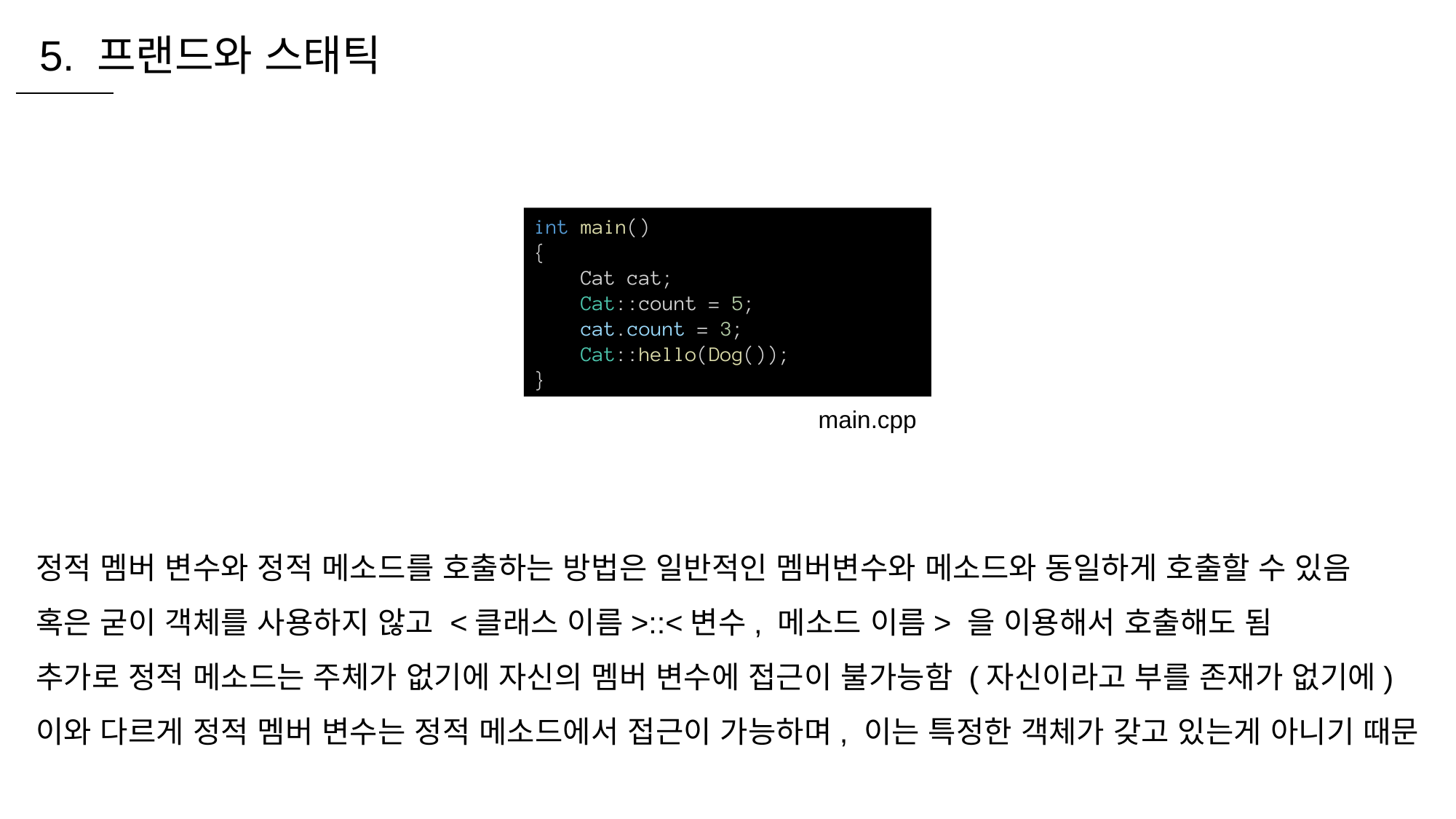

5. 프랜드와 스태틱
int main()
{
    Cat cat;
    Cat::count = 5;
    cat.count = 3;
    Cat::hello(Dog());
}
main.cpp
정적 멤버 변수와 정적 메소드를 호출하는 방법은 일반적인 멤버변수와 메소드와 동일하게 호출할 수 있음
혹은 굳이 객체를 사용하지 않고 <클래스 이름>::<변수, 메소드 이름> 을 이용해서 호출해도 됨
추가로 정적 메소드는 주체가 없기에 자신의 멤버 변수에 접근이 불가능함 (자신이라고 부를 존재가 없기에)
이와 다르게 정적 멤버 변수는 정적 메소드에서 접근이 가능하며, 이는 특정한 객체가 갖고 있는게 아니기 때문